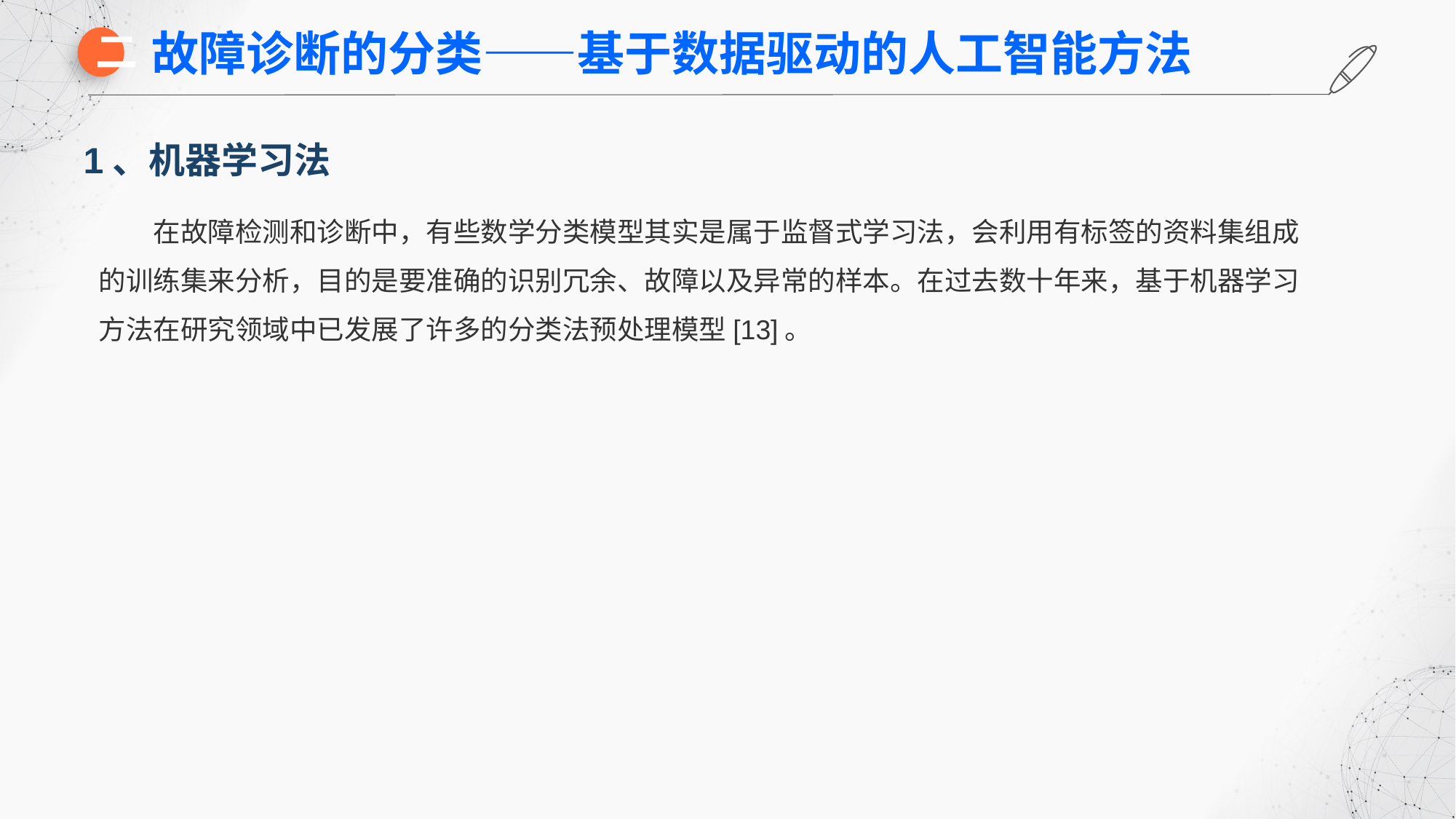

故障诊断的分类——基于数据驱动的人工智能方法
二

1、机器学习法
在故障检测和诊断中，有些数学分类模型其实是属于监督式学习法，会利用有标签的资料集组成的训练集来分析，目的是要准确的识别冗余、故障以及异常的样本。在过去数十年来，基于机器学习方法在研究领域中已发展了许多的分类法预处理模型[13]。